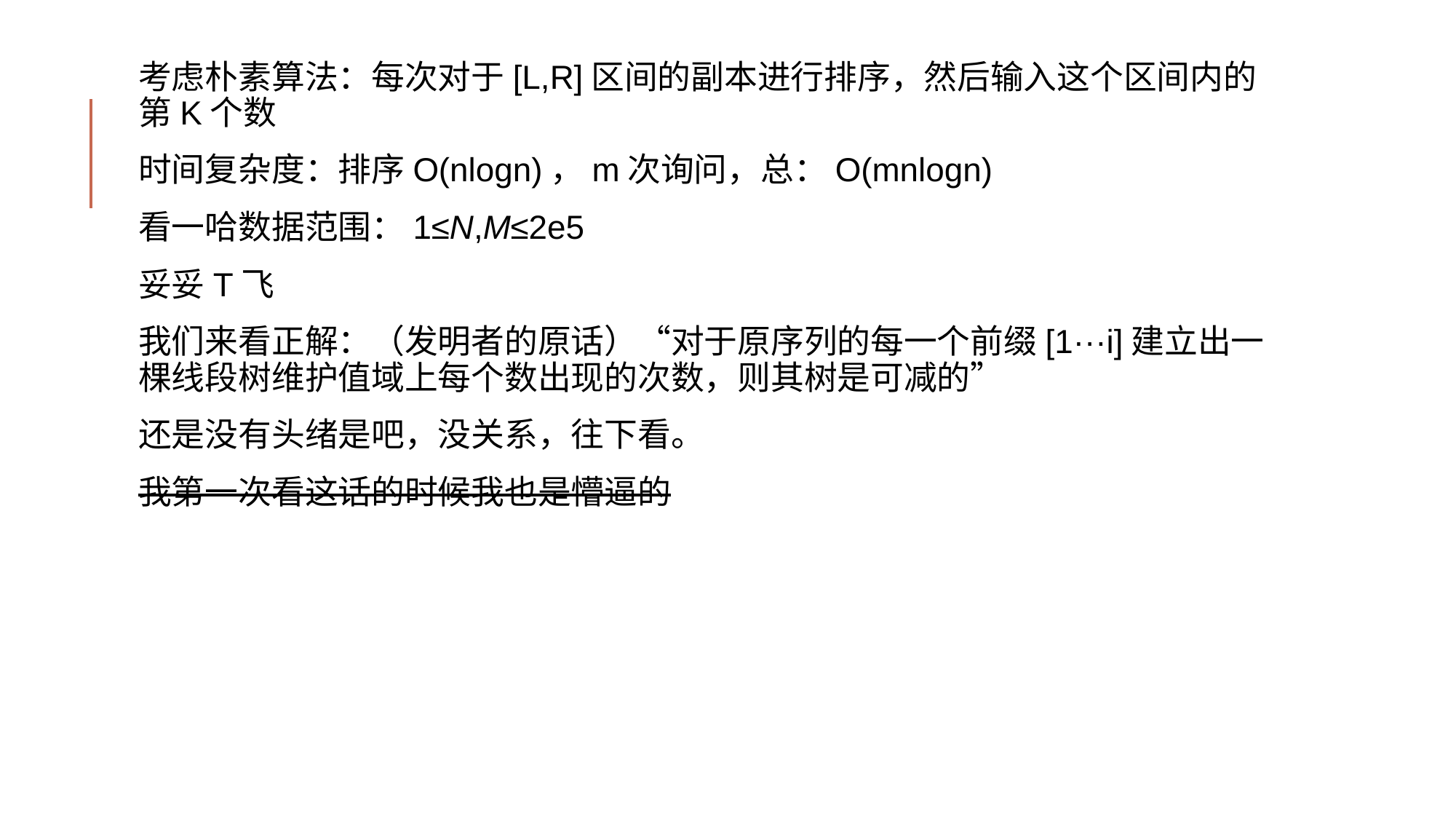

考虑朴素算法：每次对于[L,R]区间的副本进行排序，然后输入这个区间内的第K个数
时间复杂度：排序O(nlogn)，m次询问，总：O(mnlogn)
看一哈数据范围：1≤N,M≤2e5
妥妥T飞
我们来看正解：（发明者的原话）“对于原序列的每一个前缀[1···i]建立出一棵线段树维护值域上每个数出现的次数，则其树是可减的”
还是没有头绪是吧，没关系，往下看。
我第一次看这话的时候我也是懵逼的